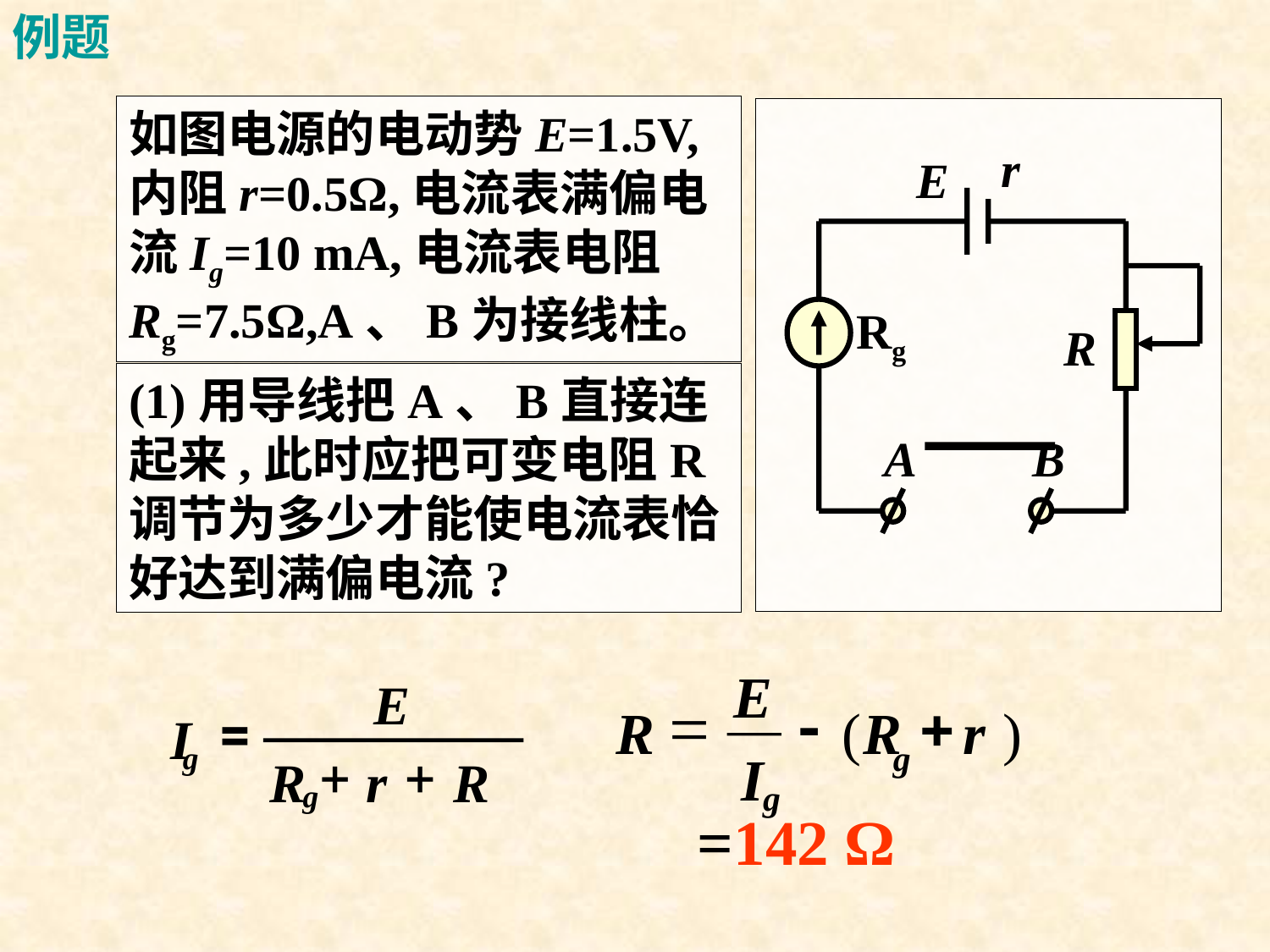

例题
如图电源的电动势E=1.5V,内阻r=0.5Ω,电流表满偏电流Ig=10 mA,电流表电阻Rg=7.5Ω,A、B为接线柱。

r
E

  R
A
B
Rg
(1)用导线把A、B直接连起来,此时应把可变电阻R调节为多少才能使电流表恰好达到满偏电流?

E
=
-
+
R
r
R
(
)

g
I
g

E
=
I
g

+
+
R
r
R
g
=142 Ω